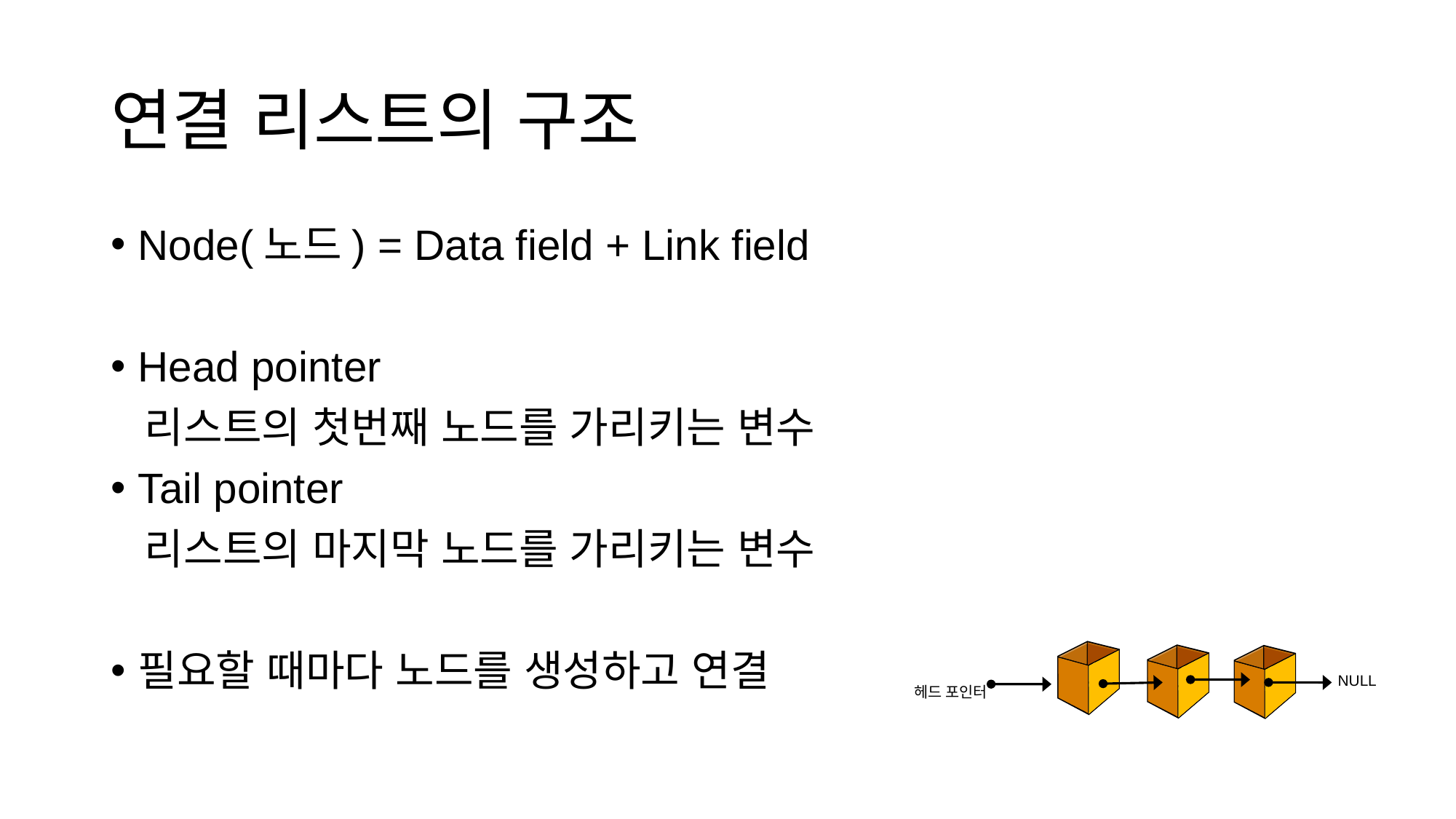

# 연결 리스트의 구조
Node(노드) = Data field + Link field

Head pointer
  리스트의 첫번째 노드를 가리키는 변수
Tail pointer
  리스트의 마지막 노드를 가리키는 변수

필요할 때마다 노드를 생성하고 연결

NULL
헤드 포인터